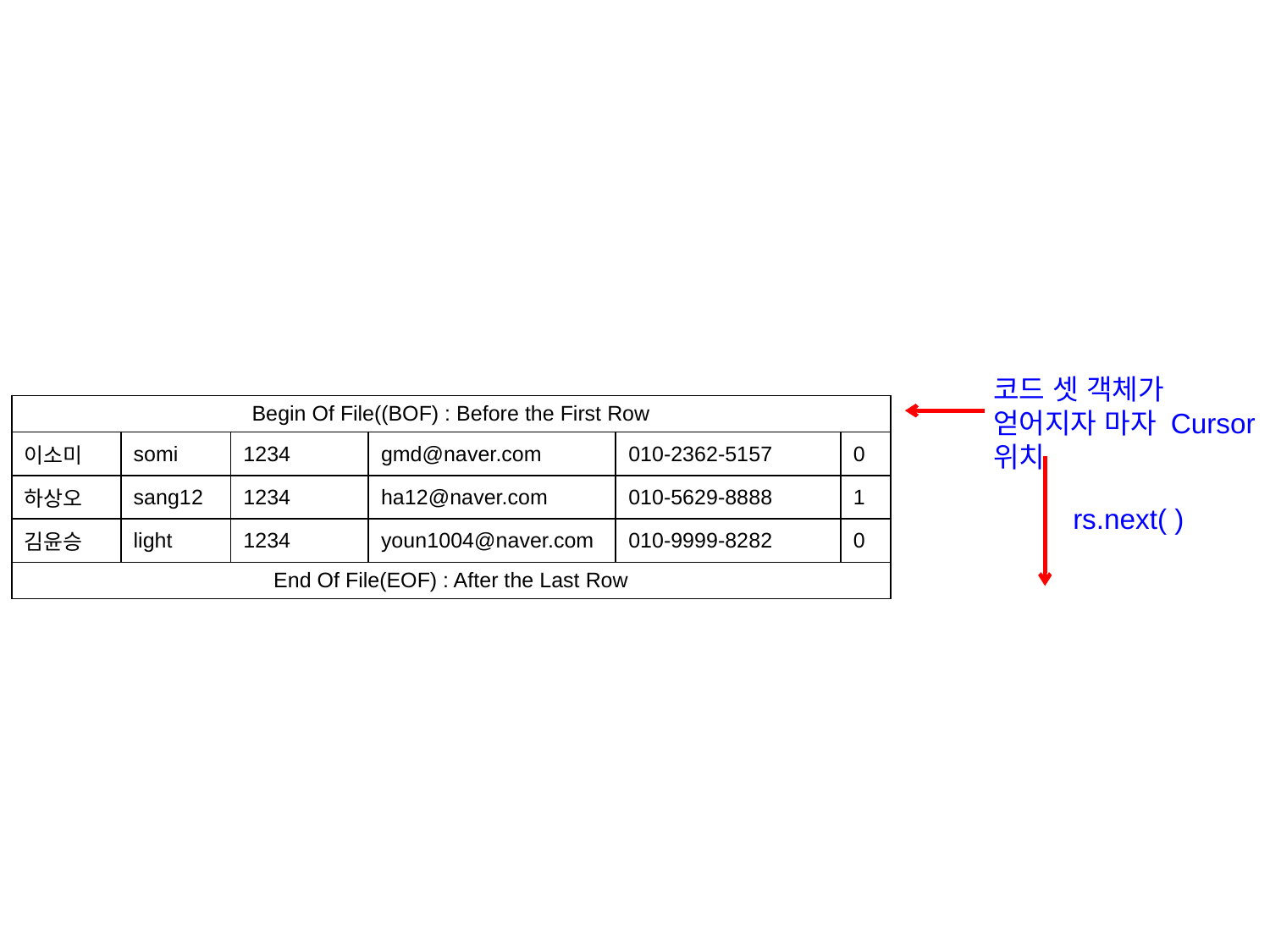

코드 셋 객체가 얻어지자 마자 Cursor 위치
| Begin Of File((BOF) : Before the First Row |  |  |  |  |  |
| --- | --- | --- | --- | --- | --- |
| 이소미 | somi | 1234 | gmd@naver.com | 010-2362-5157 | 0 |
| 하상오 | sang12 | 1234 | ha12@naver.com | 010-5629-8888 | 1 |
| 김윤승 | light | 1234 | youn1004@naver.com | 010-9999-8282 | 0 |
| End Of File(EOF) : After the Last Row |  |  |  |  |  |
rs.next( )